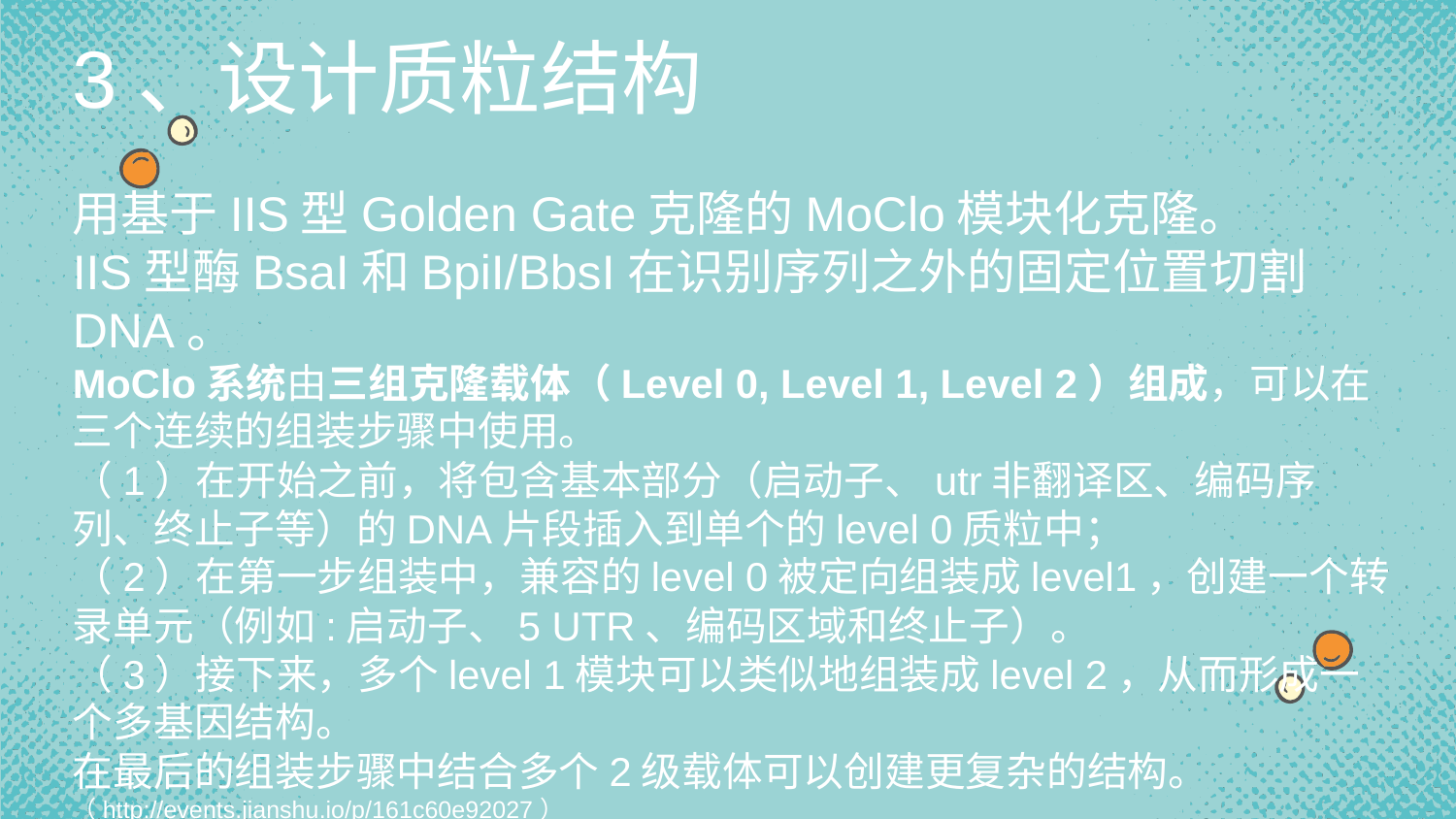

3、设计质粒结构

用基于IIS型Golden Gate克隆的MoClo模块化克隆。
IIS型酶BsaI和BpiI/BbsI在识别序列之外的固定位置切割DNA。
MoClo系统由三组克隆载体（Level 0, Level 1, Level 2）组成，可以在三个连续的组装步骤中使用。
（1）在开始之前，将包含基本部分（启动子、utr非翻译区、编码序列、终止子等）的DNA片段插入到单个的level 0质粒中；
（2）在第一步组装中，兼容的level 0被定向组装成level1，创建一个转录单元（例如:启动子、5 UTR、编码区域和终止子）。
（3）接下来，多个level 1模块可以类似地组装成level 2，从而形成一个多基因结构。
在最后的组装步骤中结合多个2级载体可以创建更复杂的结构。
（http://events.jianshu.io/p/161c60e92027）